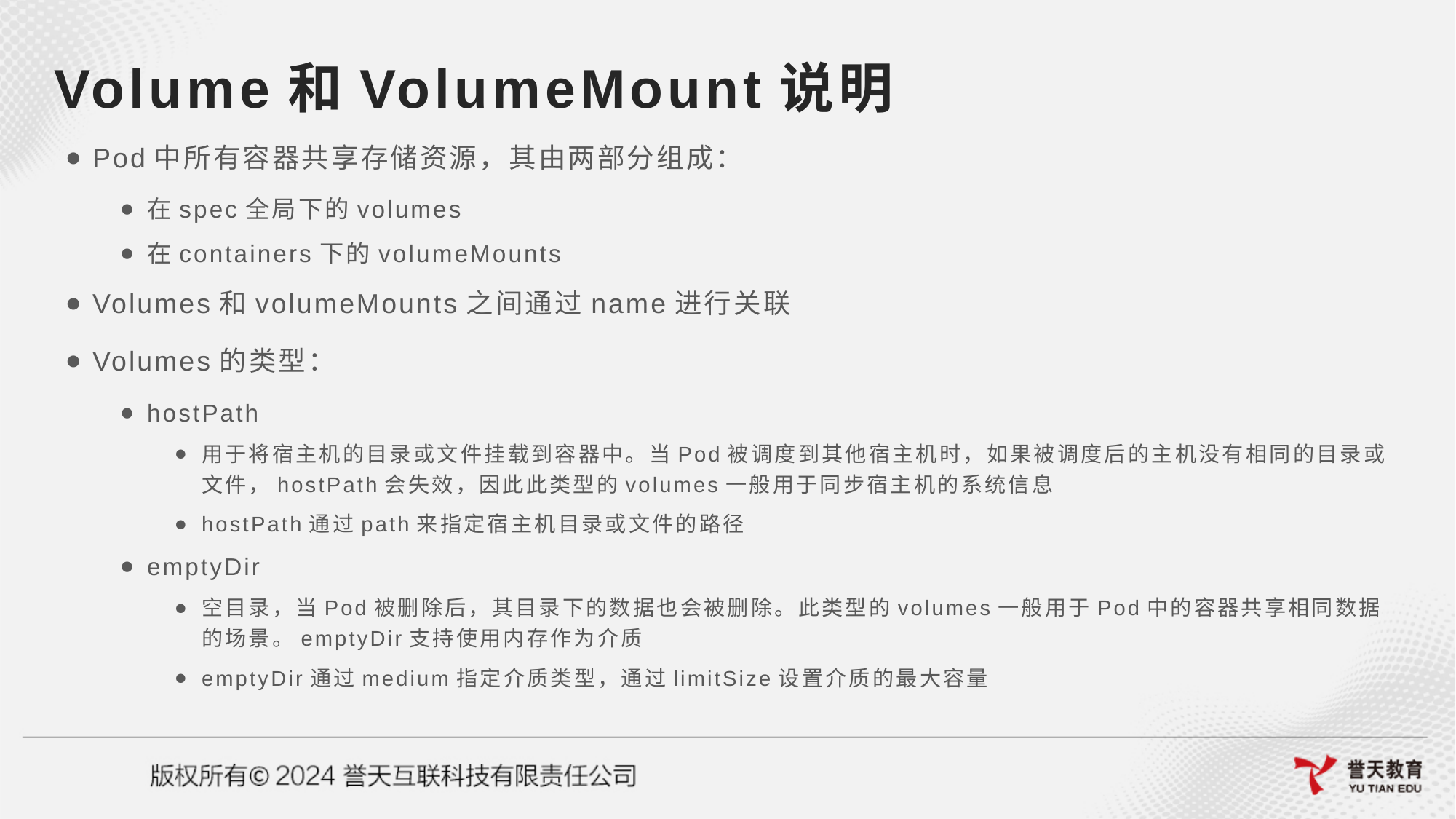

# Volume和VolumeMount说明
Pod中所有容器共享存储资源，其由两部分组成：
在spec全局下的volumes
在containers下的volumeMounts
Volumes和volumeMounts之间通过name进行关联
Volumes的类型：
hostPath
用于将宿主机的目录或文件挂载到容器中。当Pod被调度到其他宿主机时，如果被调度后的主机没有相同的目录或文件，hostPath会失效，因此此类型的volumes一般用于同步宿主机的系统信息
hostPath通过path来指定宿主机目录或文件的路径
emptyDir
空目录，当Pod被删除后，其目录下的数据也会被删除。此类型的volumes一般用于Pod中的容器共享相同数据的场景。emptyDir支持使用内存作为介质
emptyDir通过medium指定介质类型，通过limitSize设置介质的最大容量